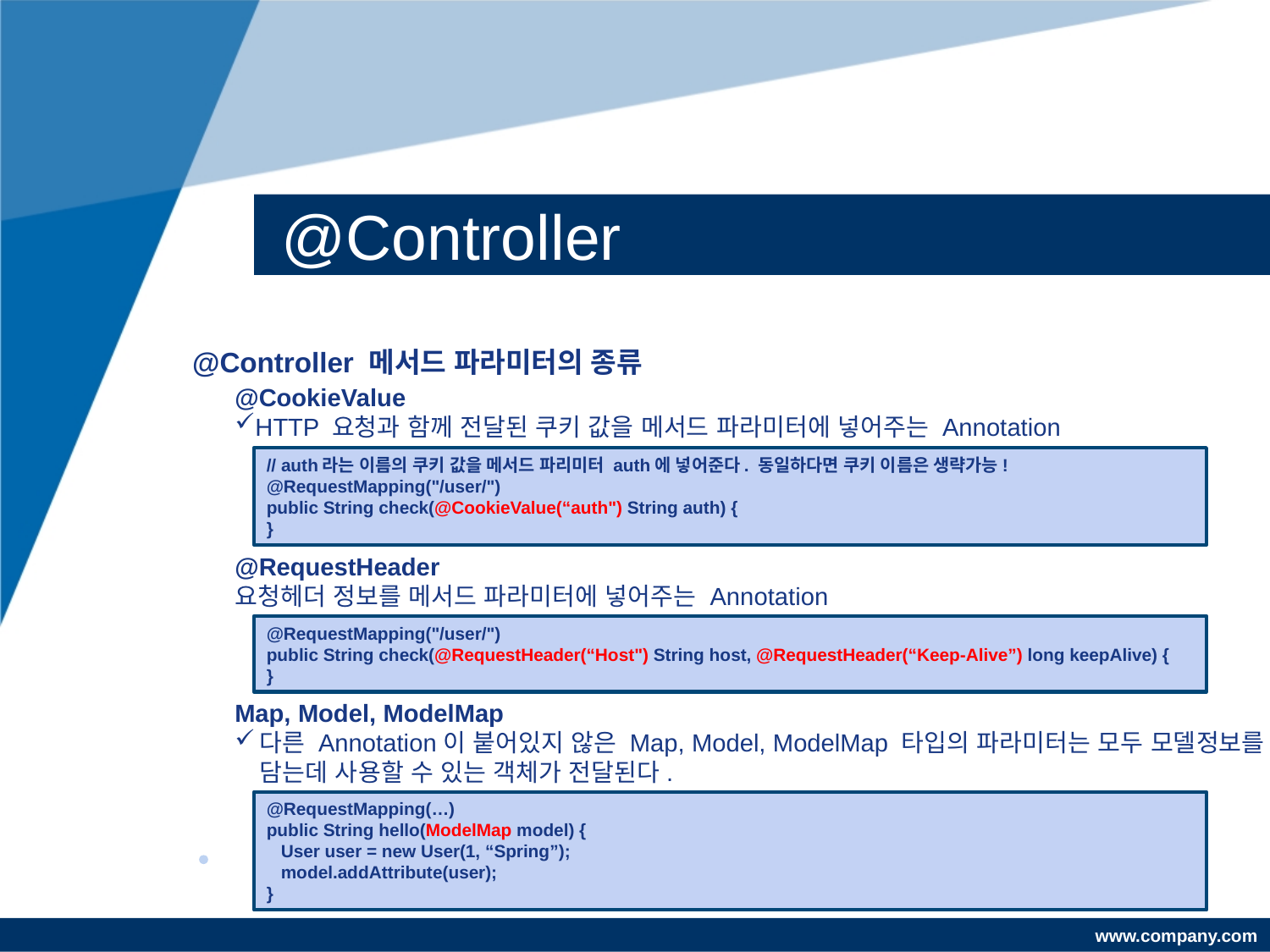

# @Controller
@Controller 메서드 파라미터의 종류
@CookieValue
HTTP 요청과 함께 전달된 쿠키 값을 메서드 파라미터에 넣어주는 Annotation
// auth라는 이름의 쿠키 값을 메서드 파리미터 auth에 넣어준다. 동일하다면 쿠키 이름은 생략가능!
@RequestMapping("/user/")
public String check(@CookieValue(“auth") String auth) {
}
@RequestHeader
요청헤더 정보를 메서드 파라미터에 넣어주는 Annotation
@RequestMapping("/user/")
public String check(@RequestHeader(“Host") String host, @RequestHeader(“Keep-Alive”) long keepAlive) {
}
Map, Model, ModelMap
다른 Annotation이 붙어있지 않은 Map, Model, ModelMap 타입의 파라미터는 모두 모델정보를 담는데 사용할 수 있는 객체가 전달된다.
@RequestMapping(…)
public String hello(ModelMap model) {
   User user = new User(1, “Spring”);
   model.addAttribute(user);
}